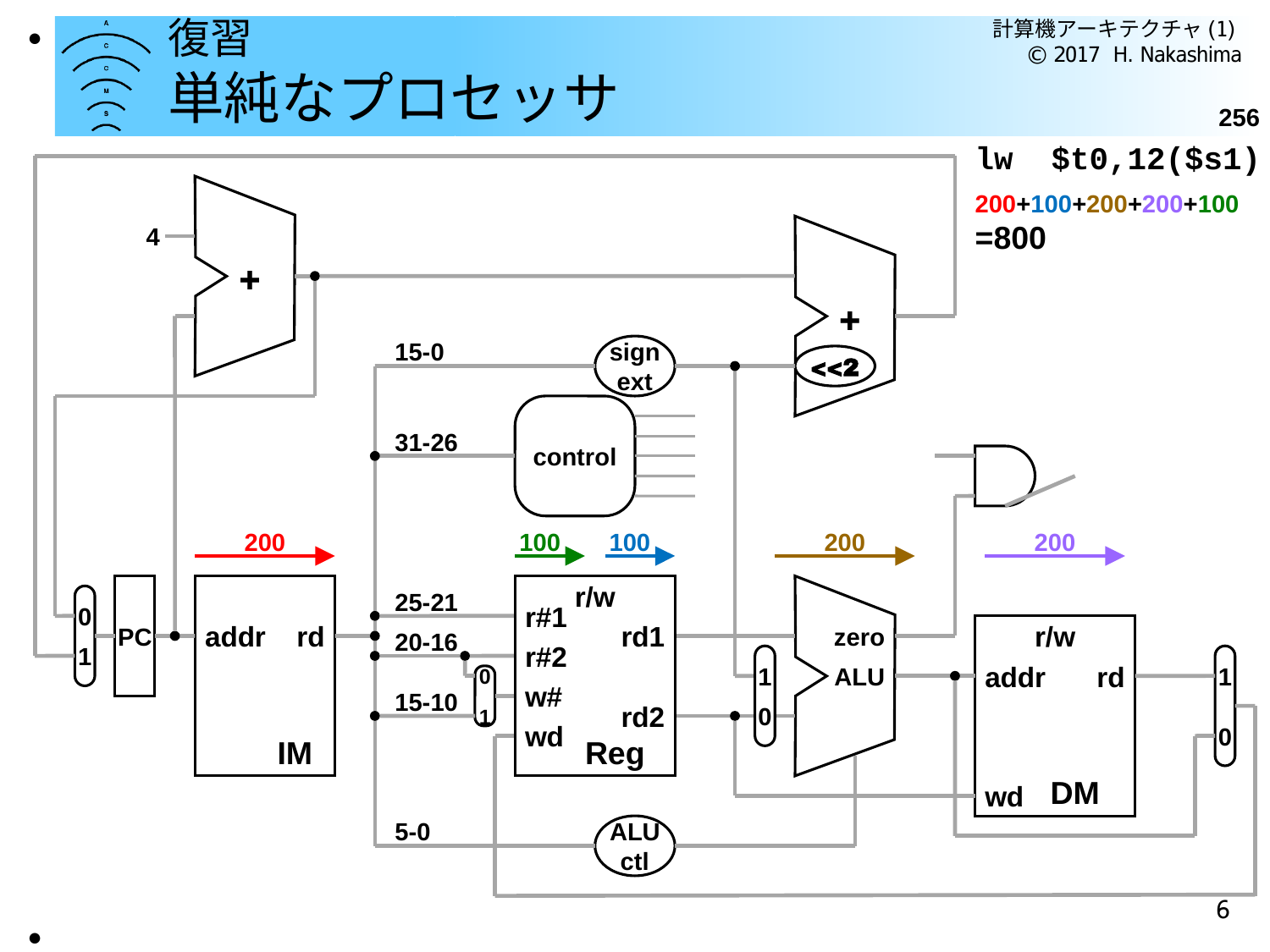

計算機アーキテクチャ(1)  © 2017  H. Nakashima
●
# 復習 単純なプロセッサ
256
lw  $t0,12($s1)
200+100+200+200+100
=800

4

+

+

sign
ext
15-0

<<2

control

31-26

200
100
100
200
200

r/w

PC

0
25-21
r#1

addr
rd
rd1

r/w

zero

1
20-16
r#2

1
1
addr
rd

0
ALU

w#
0
15-10
rd2

1

0
wd
IM
Reg

wd
DM

ALU
ctl
5-0
6
●